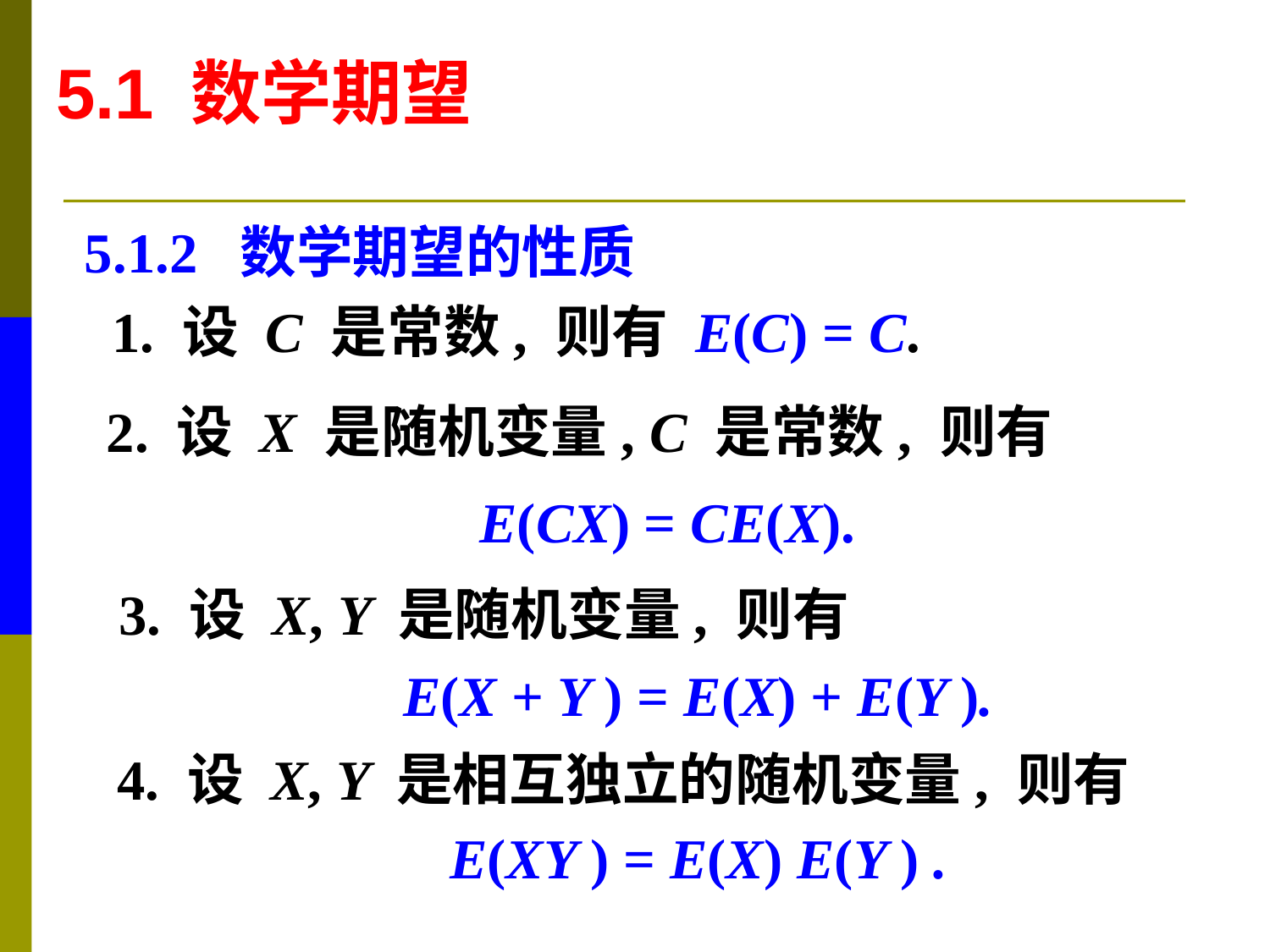

5.1 数学期望
5.1.2  数学期望的性质
1. 设 C 是常数, 则有 E(C) = C.
2. 设 X 是随机变量, C 是常数, 则有
E(CX) = CE(X).
3. 设 X, Y 是随机变量, 则有
E(X + Y ) = E(X) + E(Y ).
4. 设 X, Y 是相互独立的随机变量, 则有
E(XY ) = E(X) E(Y ) .